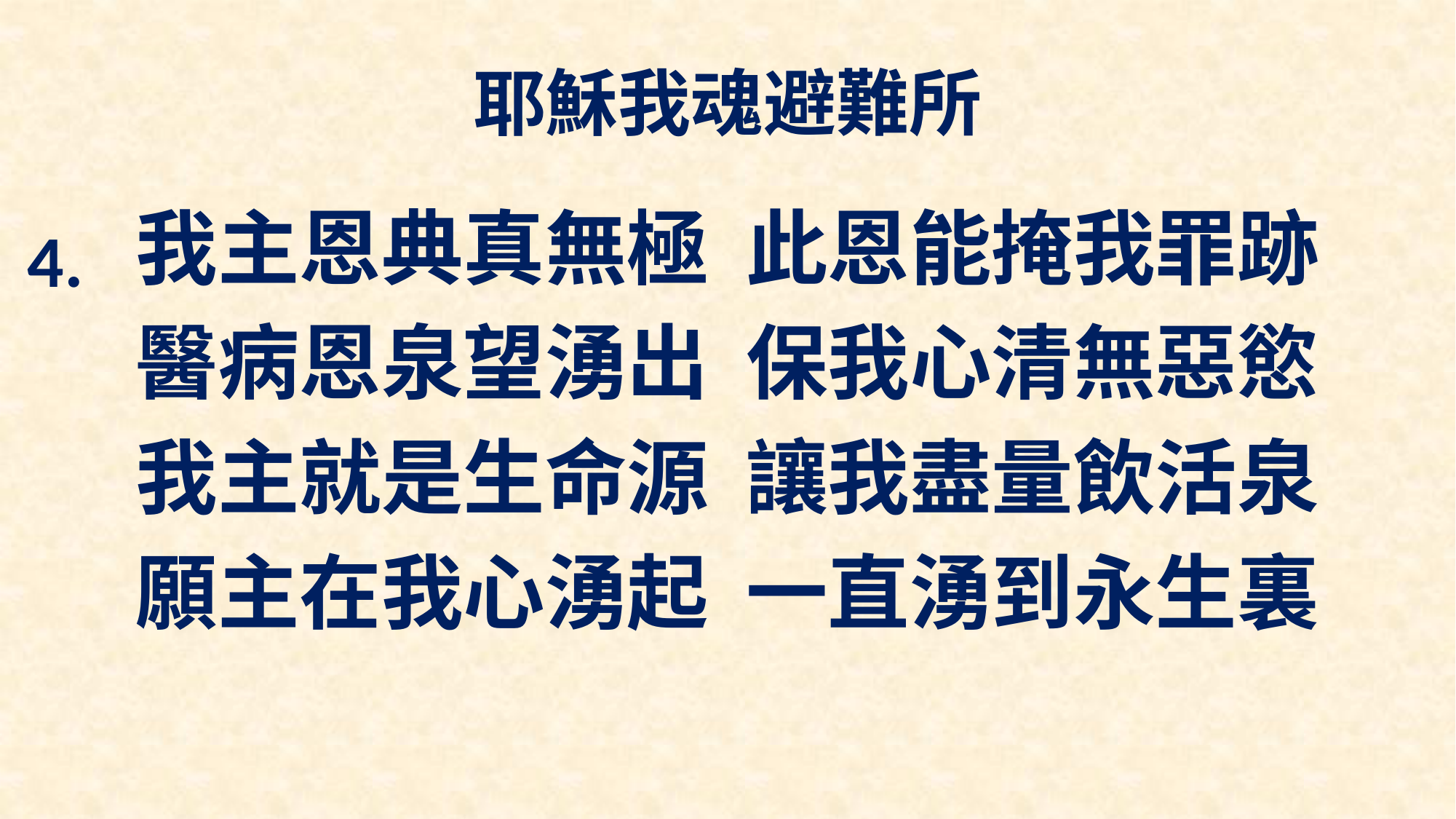

# 耶穌我魂避難所
我主恩典真無極  此恩能掩我罪跡
醫病恩泉望湧出  保我心清無惡慾
我主就是生命源  讓我盡量飲活泉
願主在我心湧起  一直湧到永生裏
4.